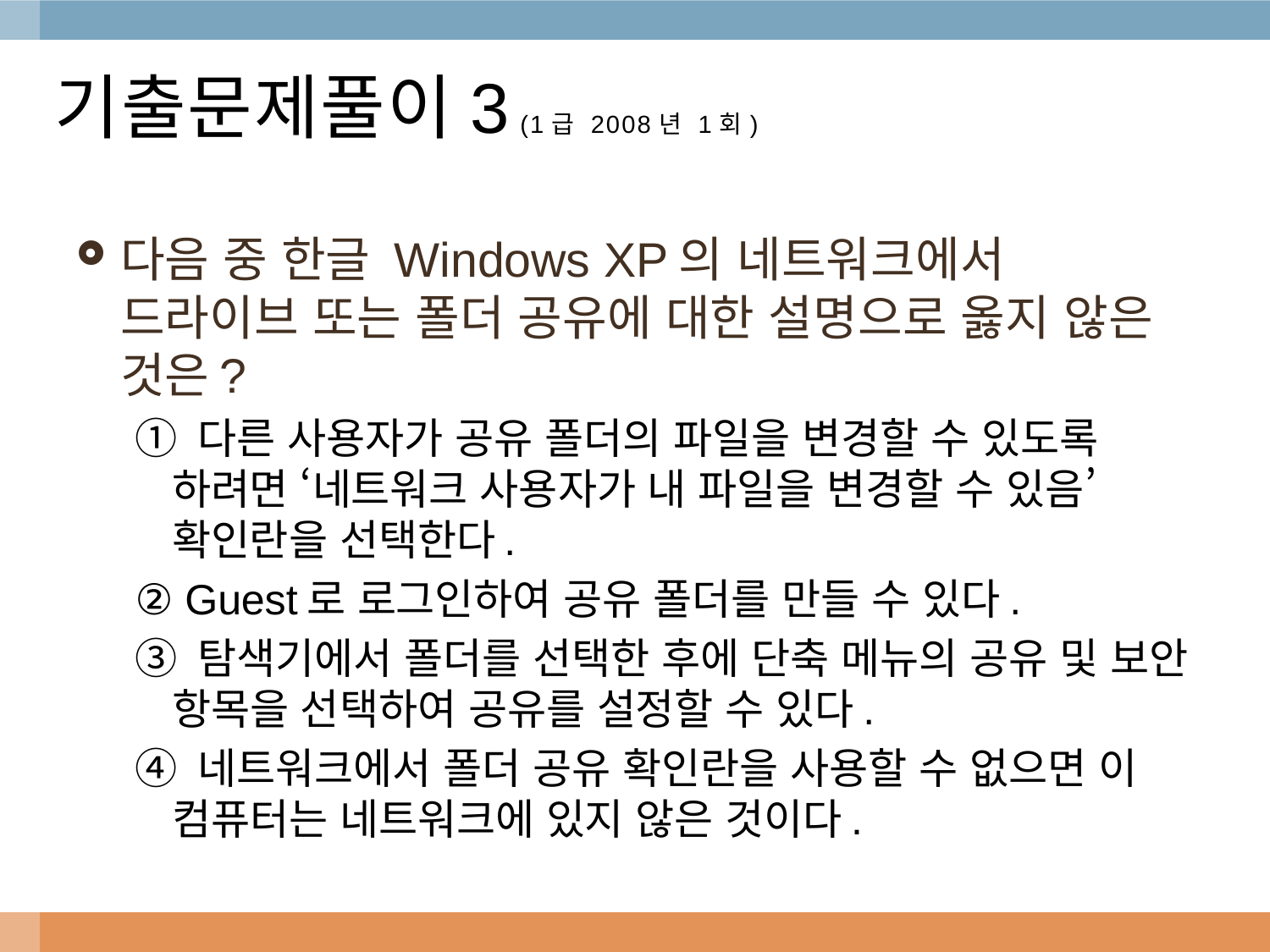

# 기출문제풀이3 (1급 2008년 1회)
다음 중 한글 Windows XP의 네트워크에서 드라이브 또는 폴더 공유에 대한 설명으로 옳지 않은 것은?
① 다른 사용자가 공유 폴더의 파일을 변경할 수 있도록 하려면 ‘네트워크 사용자가 내 파일을 변경할 수 있음’ 확인란을 선택한다.
② Guest로 로그인하여 공유 폴더를 만들 수 있다.
③ 탐색기에서 폴더를 선택한 후에 단축 메뉴의 공유 및 보안 항목을 선택하여 공유를 설정할 수 있다.
④ 네트워크에서 폴더 공유 확인란을 사용할 수 없으면 이 컴퓨터는 네트워크에 있지 않은 것이다.